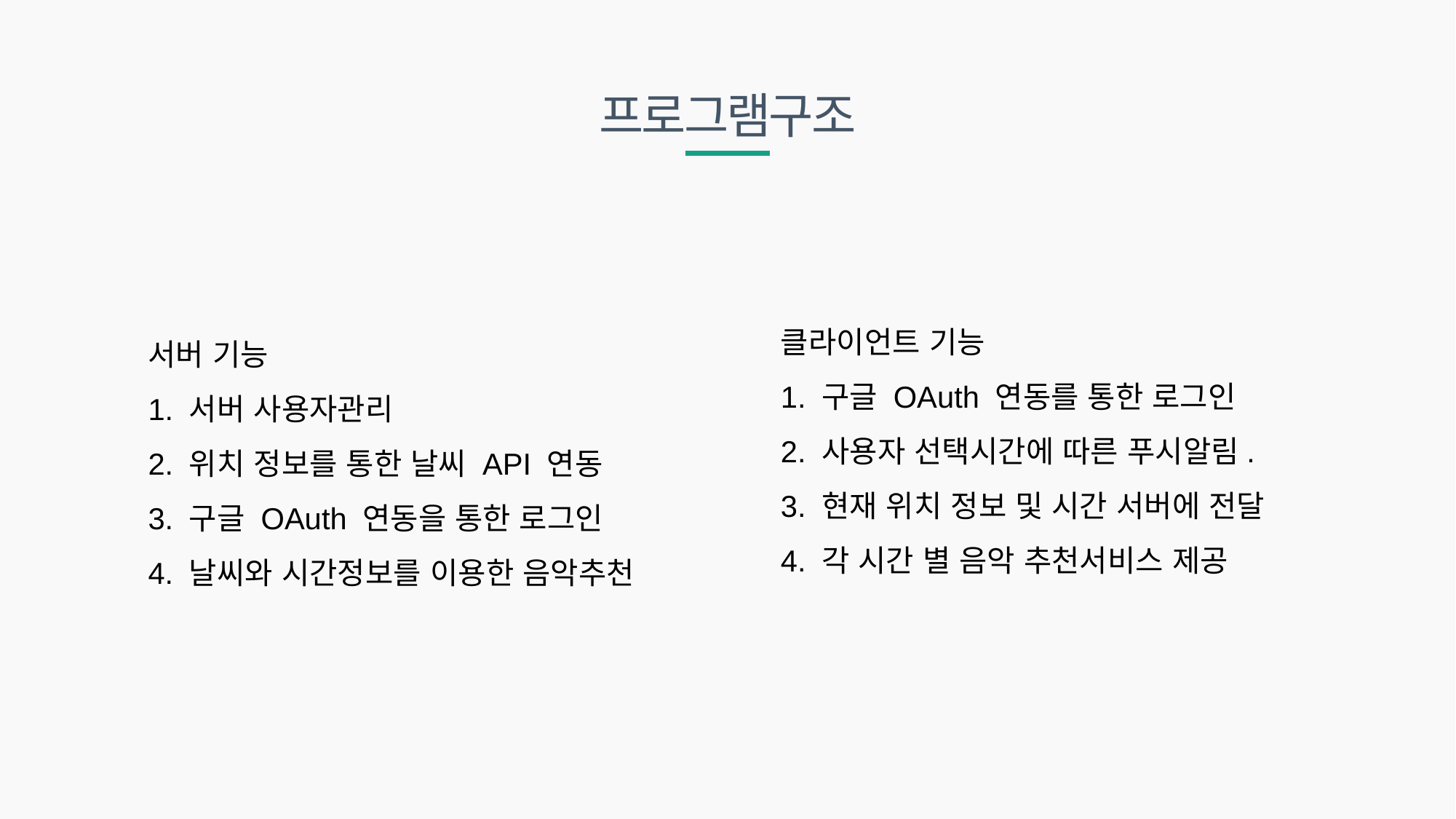

프로그램구조
클라이언트 기능
1. 구글 OAuth 연동를 통한 로그인
2. 사용자 선택시간에 따른 푸시알림.
3. 현재 위치 정보 및 시간 서버에 전달
4. 각 시간 별 음악 추천서비스 제공
서버 기능
1. 서버 사용자관리
2. 위치 정보를 통한 날씨 API 연동
3. 구글 OAuth 연동을 통한 로그인
4. 날씨와 시간정보를 이용한 음악추천